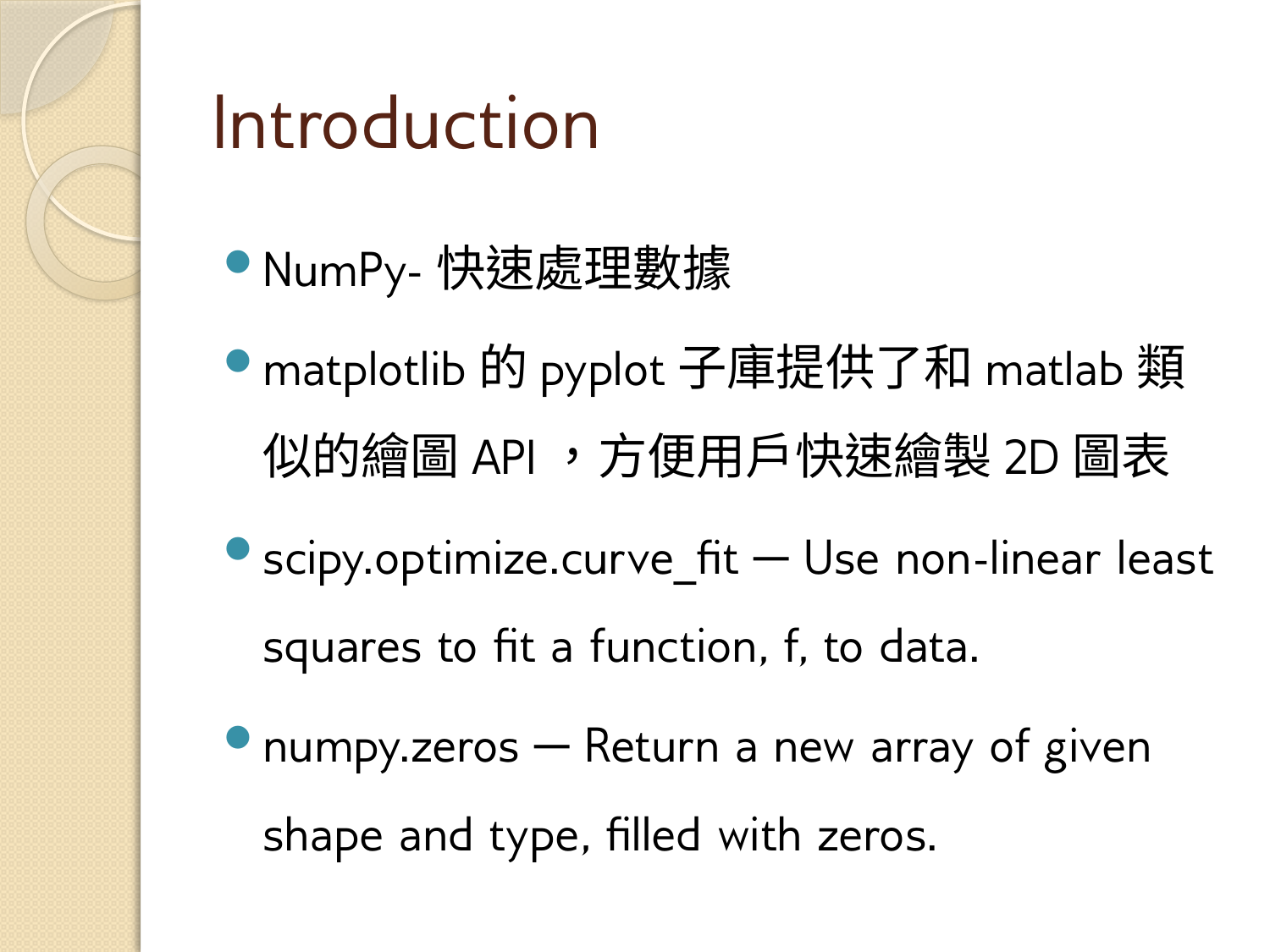

# Introduction
NumPy-快速處理數據
matplotlib的pyplot子庫提供了和matlab類似的繪圖API，方便用戶快速繪製2D圖表
scipy.optimize.curve_fit ─ Use non-linear least squares to fit a function, f, to data.
numpy.zeros ─ Return a new array of given shape and type, filled with zeros.